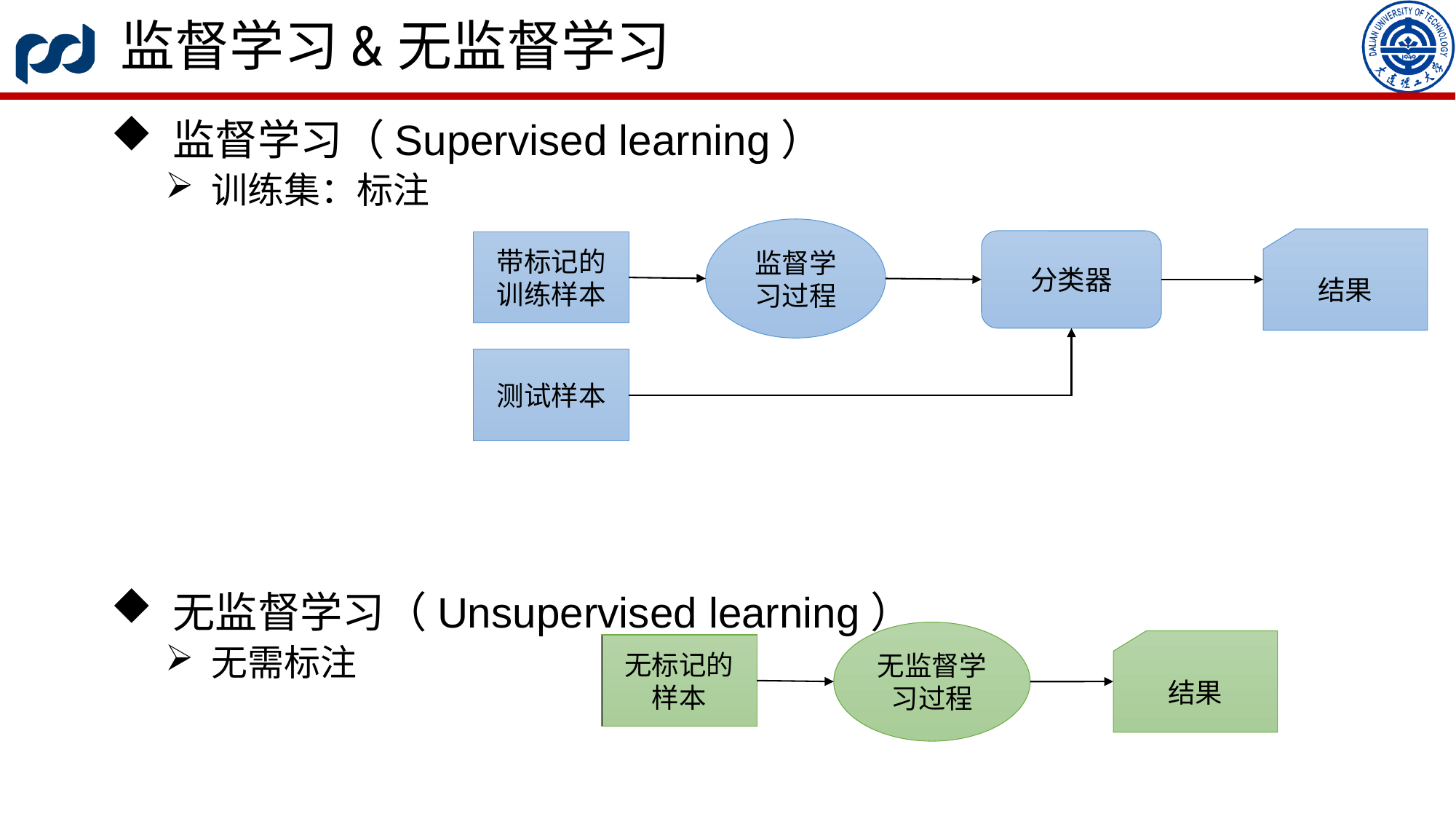

# 监督学习&无监督学习
 监督学习（Supervised learning）
 训练集：标注

 无监督学习（Unsupervised learning）
 无需标注

监督学习过程
结果
分类器
带标记的训练样本
测试样本
无监督学习过程
结果
无标记的样本